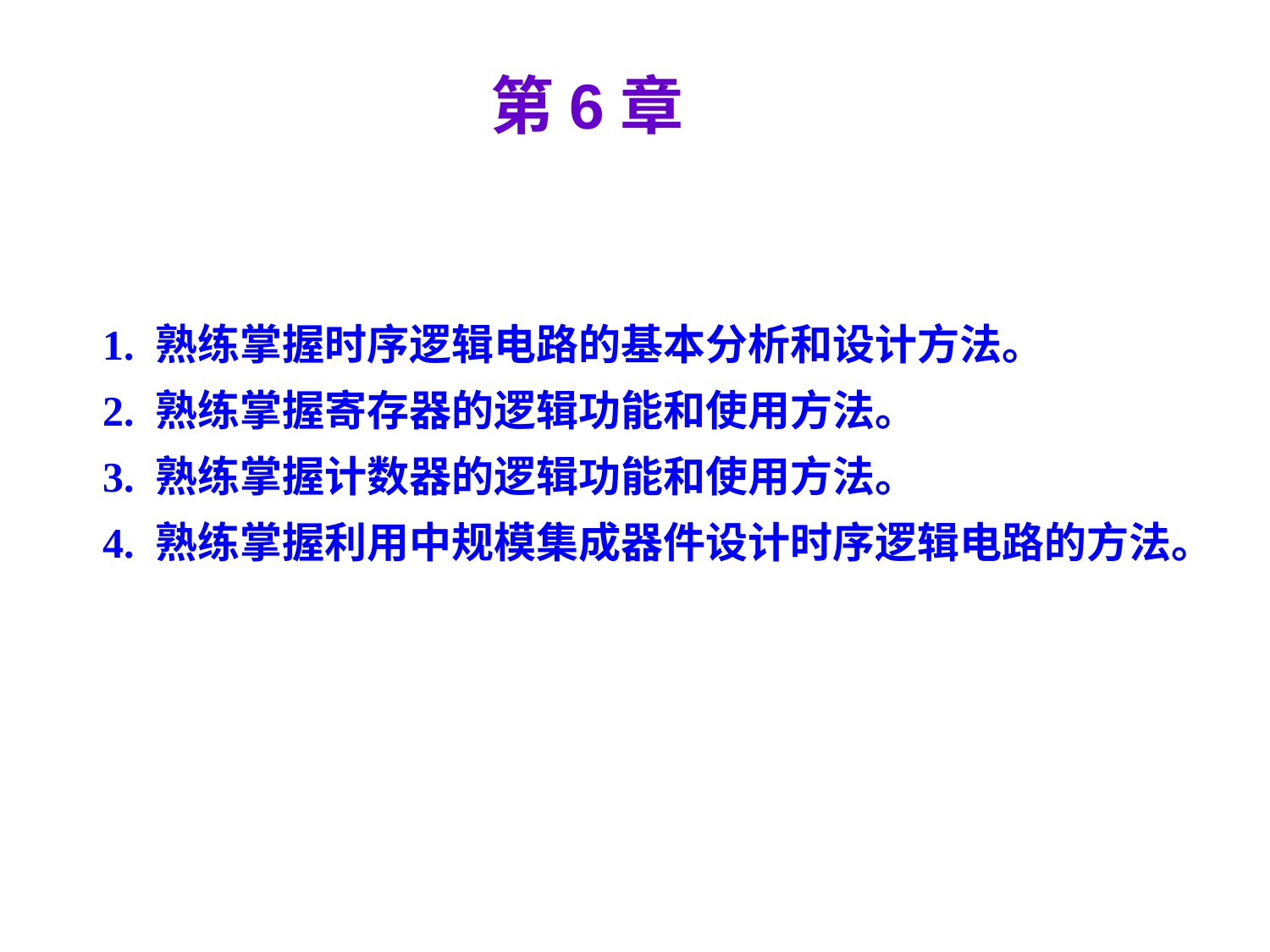

第6章
1. 熟练掌握时序逻辑电路的基本分析和设计方法。
2. 熟练掌握寄存器的逻辑功能和使用方法。
3. 熟练掌握计数器的逻辑功能和使用方法。
4. 熟练掌握利用中规模集成器件设计时序逻辑电路的方法。